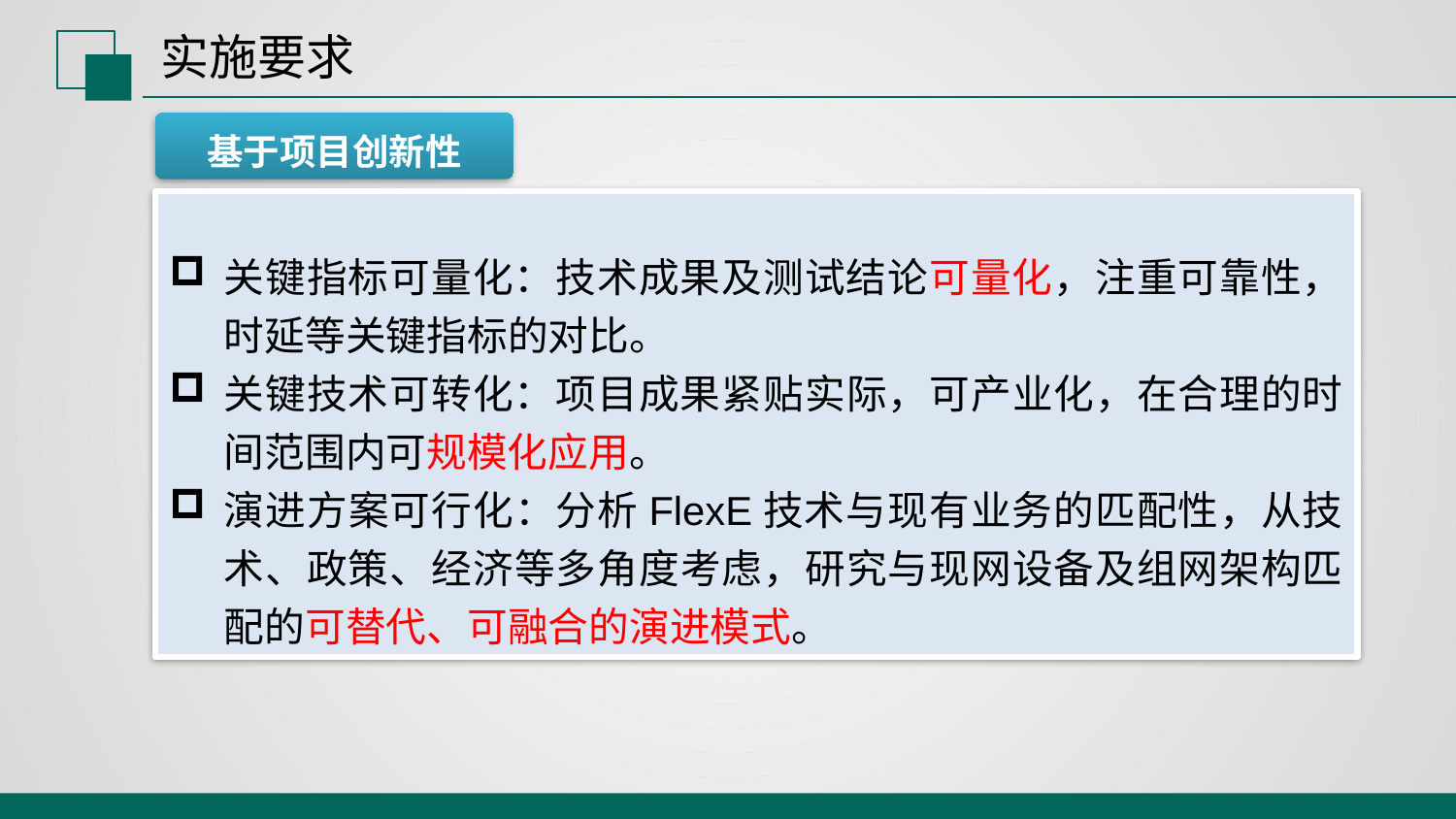

实施要求
基于项目创新性

关键指标可量化：技术成果及测试结论可量化，注重可靠性，时延等关键指标的对比。
关键技术可转化：项目成果紧贴实际，可产业化，在合理的时间范围内可规模化应用。
演进方案可行化：分析FlexE技术与现有业务的匹配性，从技术、政策、经济等多角度考虑，研究与现网设备及组网架构匹配的可替代、可融合的演进模式。